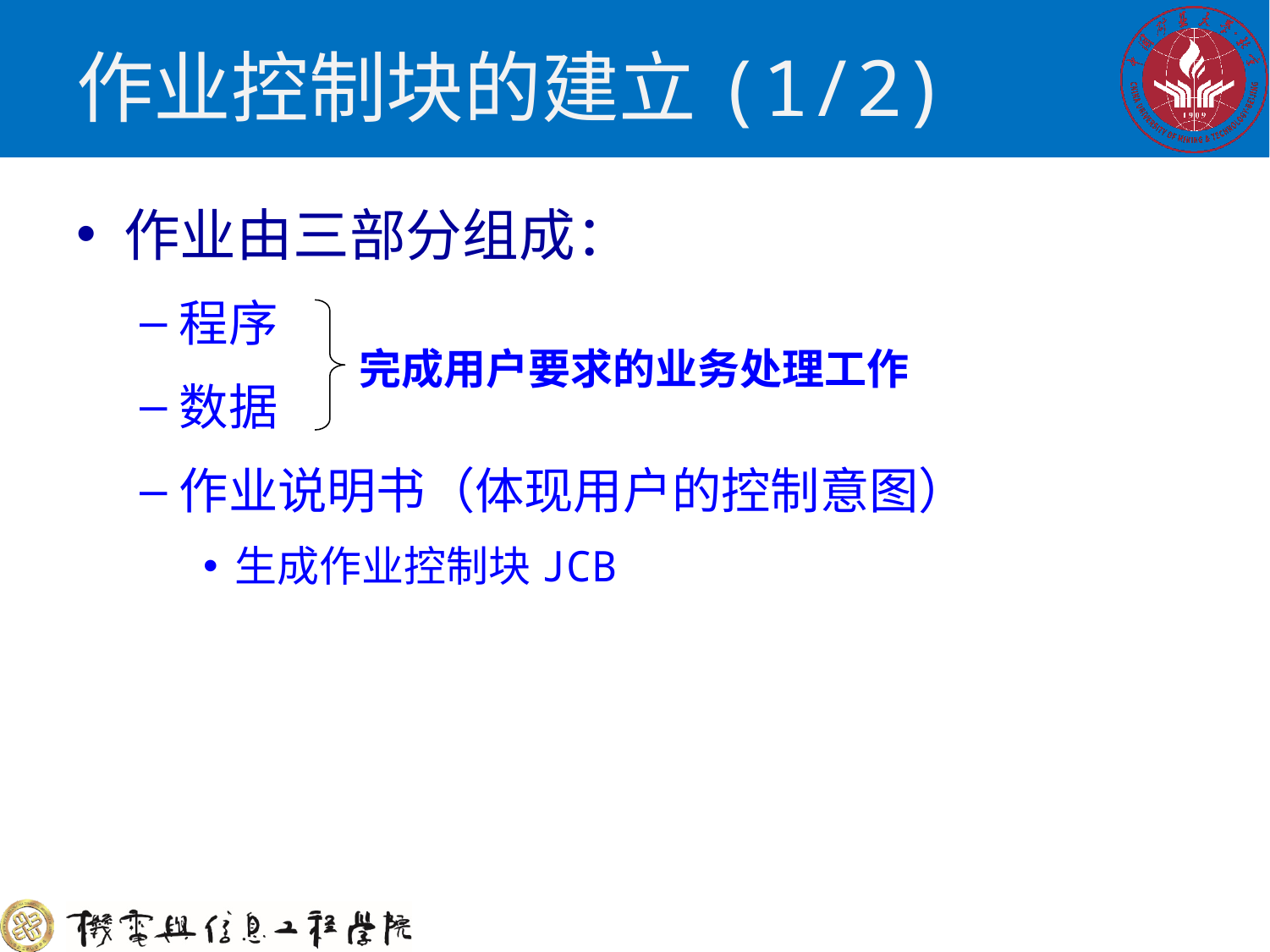

# 作业控制块的建立(1/2)
作业由三部分组成：
程序
数据
作业说明书（体现用户的控制意图）
生成作业控制块JCB

完成用户要求的业务处理工作